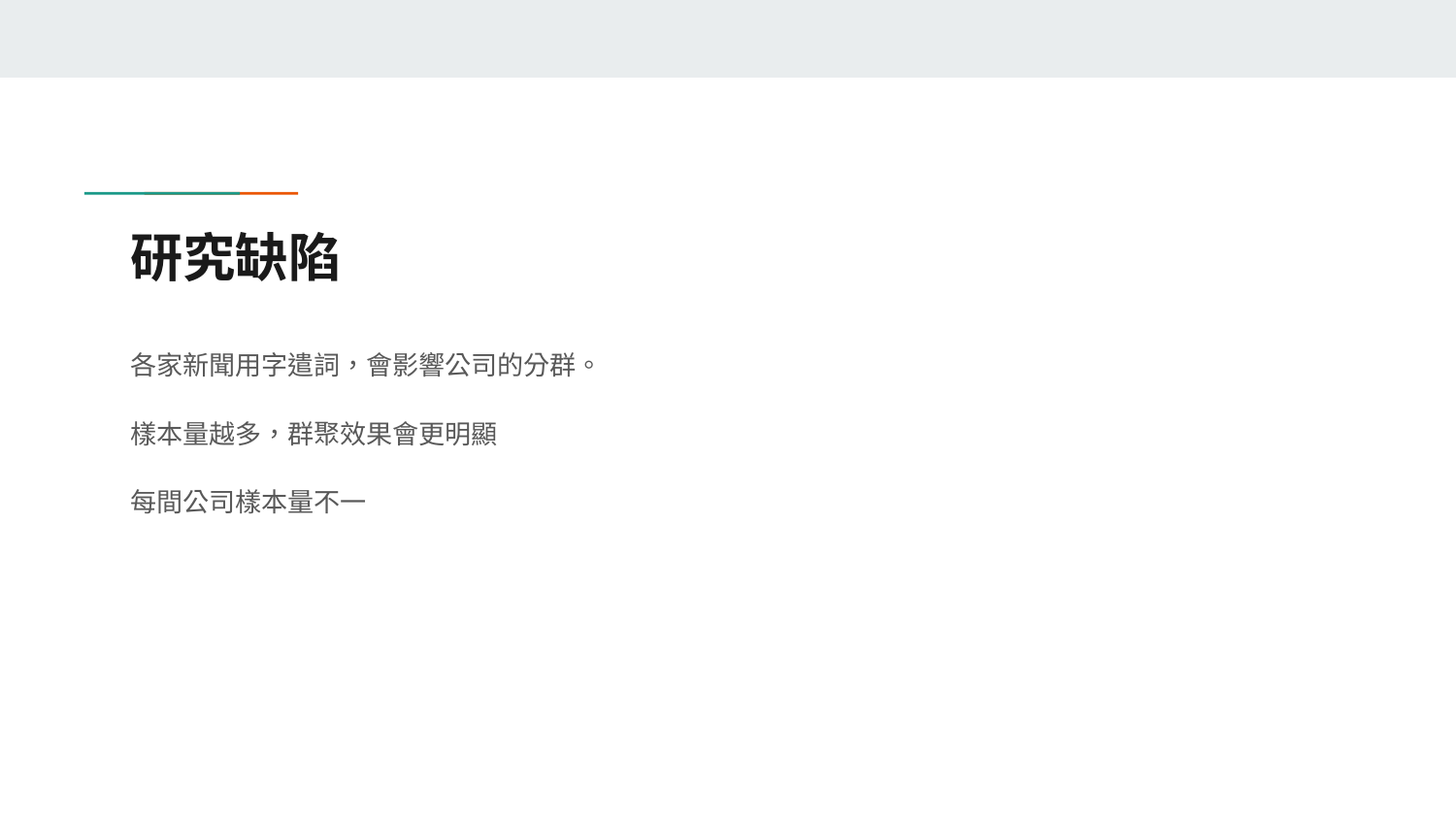

# 研究缺陷
各家新聞用字遣詞，會影響公司的分群。
樣本量越多，群聚效果會更明顯
每間公司樣本量不一